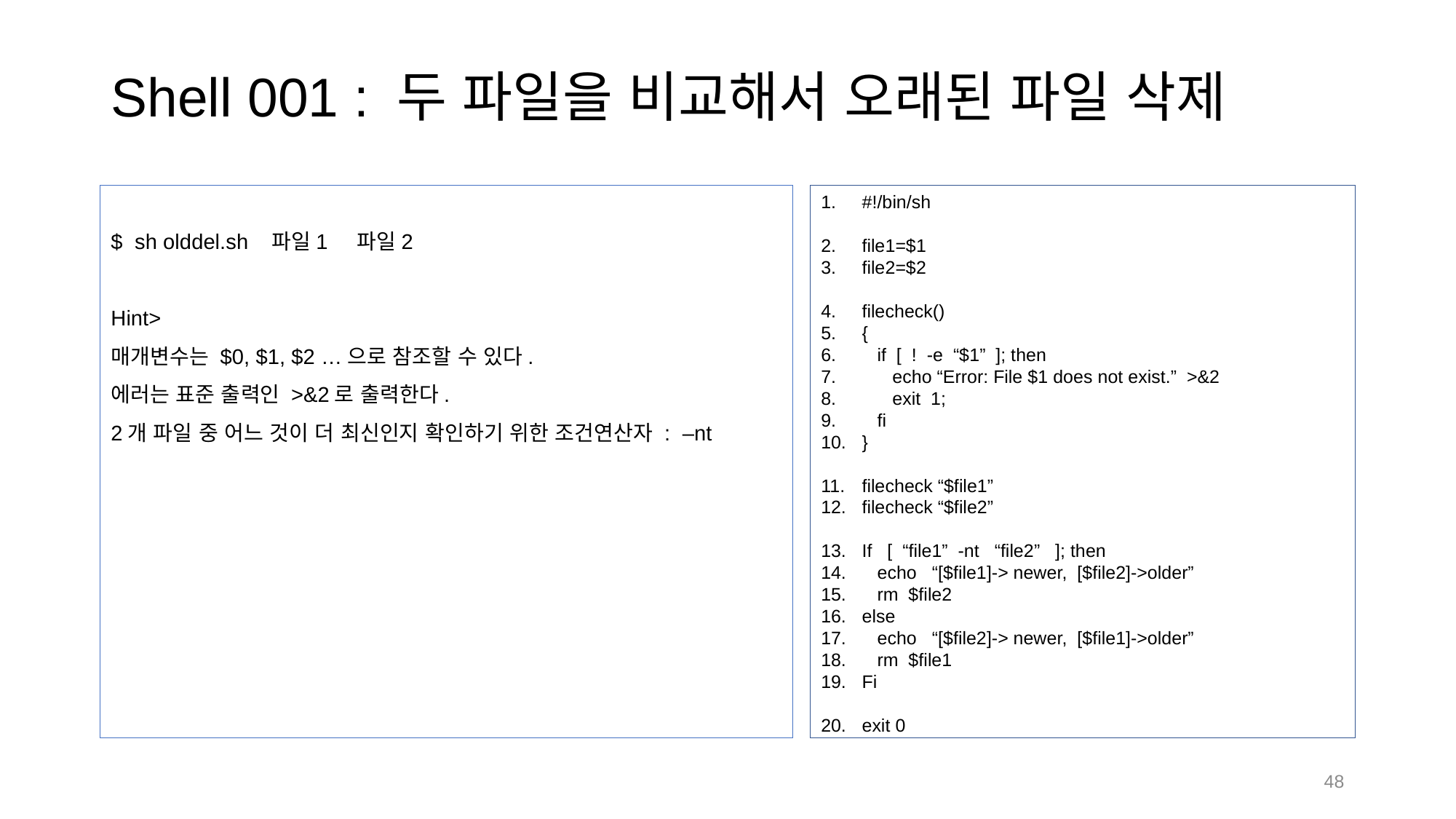

# Shell 001 : 두 파일을 비교해서 오래된 파일 삭제

$  sh olddel.sh   파일1    파일2

Hint>
매개변수는 $0, $1, $2 …으로 참조할 수 있다.
에러는 표준 출력인 >&2로 출력한다.
2개 파일 중 어느 것이 더 최신인지 확인하기 위한 조건연산자 :  –nt

#!/bin/sh

file1=$1
file2=$2

filecheck()
{
   if  [  !  -e  “$1”  ]; then
      echo “Error: File $1 does not exist.”  >&2
      exit  1;
   fi
}

filecheck “$file1”
filecheck “$file2”

If   [  “file1”  -nt   “file2”   ]; then
   echo   “[$file1]-> newer,  [$file2]->older”
   rm  $file2
else
   echo   “[$file2]-> newer,  [$file1]->older”
   rm  $file1
Fi

exit 0
48